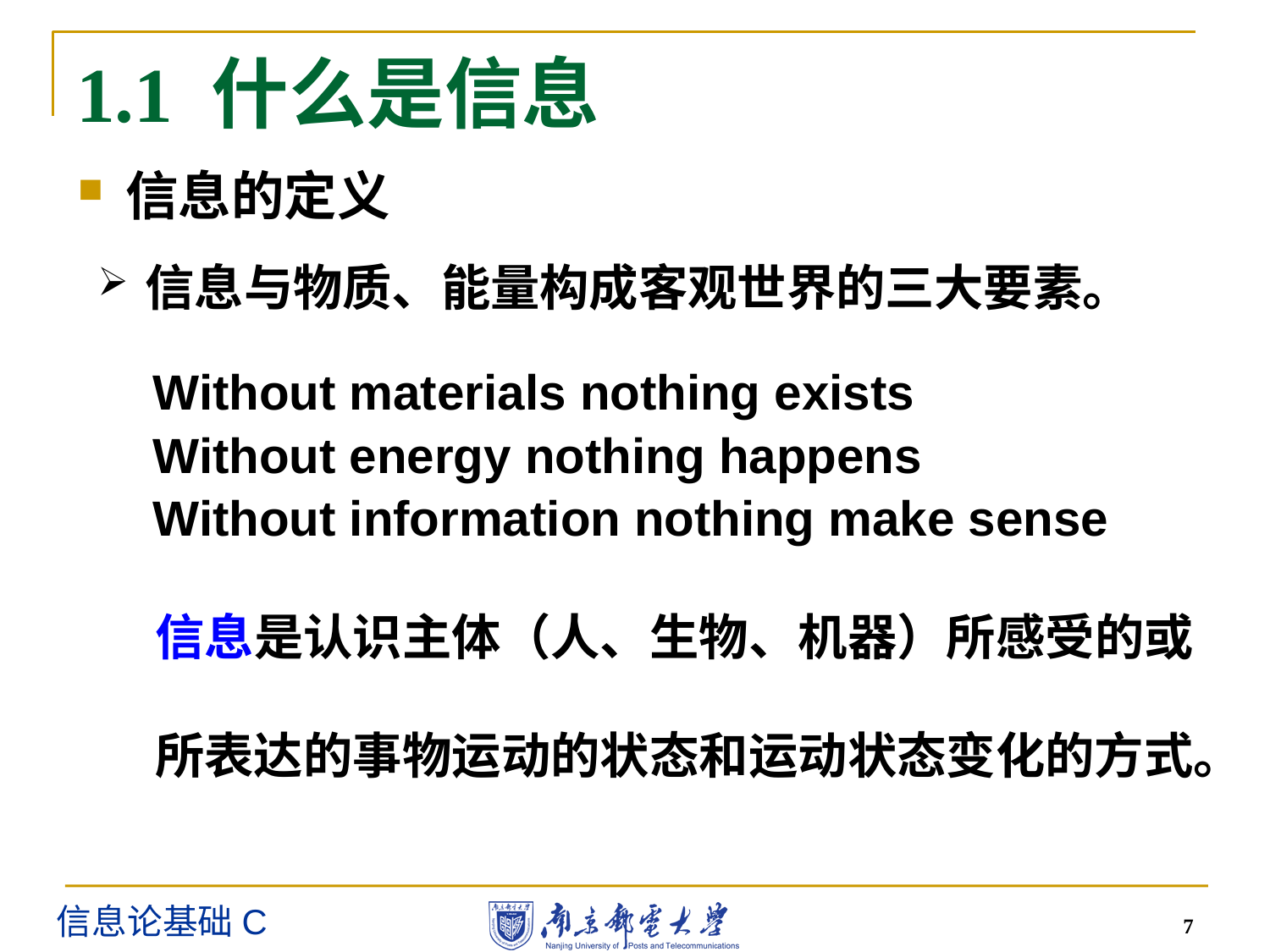

1.1 什么是信息
信息的定义
信息与物质、能量构成客观世界的三大要素。

    Without materials nothing exists
    Without energy nothing happens
    Without information nothing make sense

    信息是认识主体（人、生物、机器）所感受的或
    所表达的事物运动的状态和运动状态变化的方式。

7